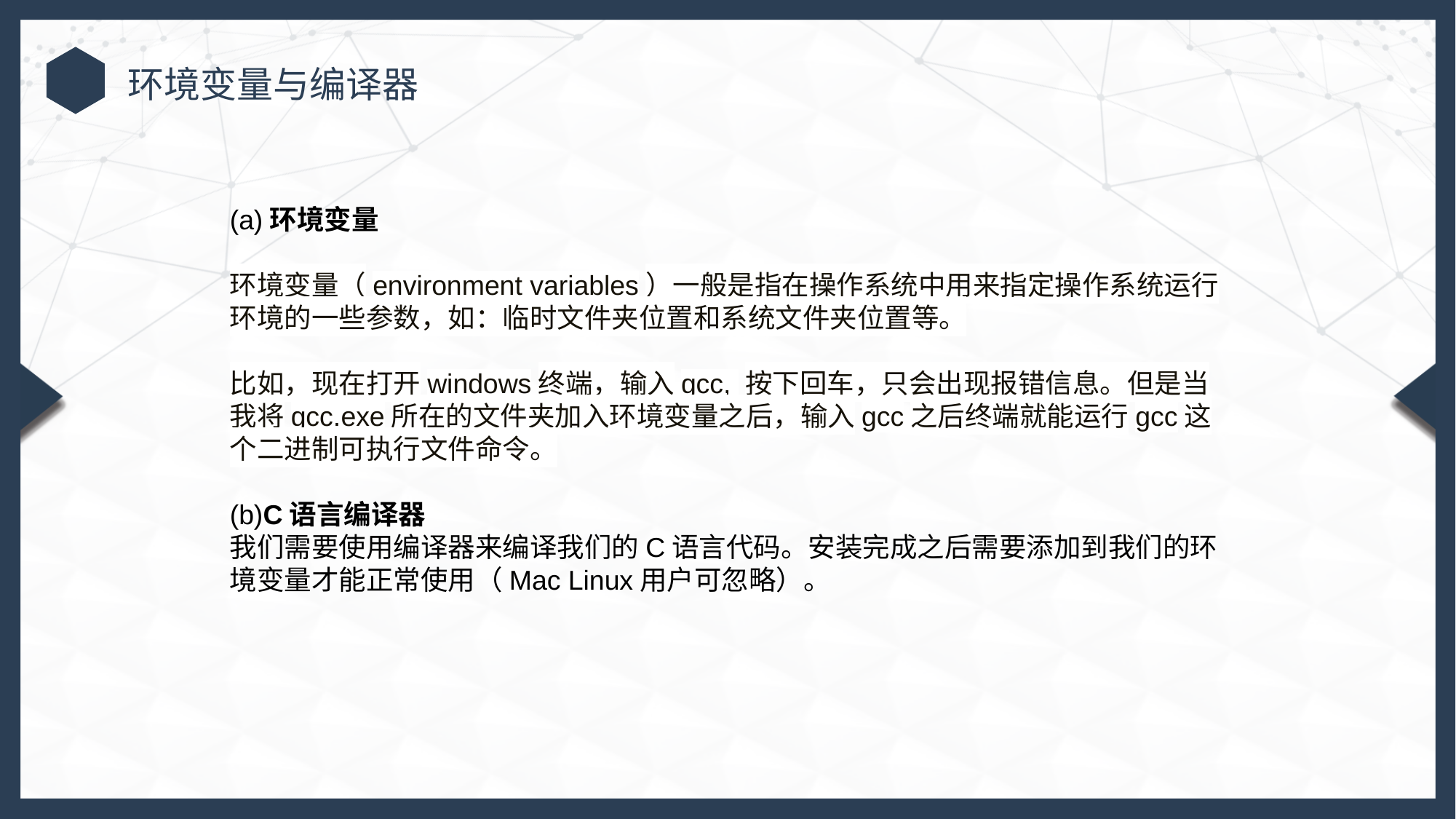

环境变量与编译器
(a)环境变量

环境变量（environment variables）一般是指在操作系统中用来指定操作系统运行环境的一些参数，如：临时文件夹位置和系统文件夹位置等。

比如，现在打开windows终端，输入gcc, 按下回车，只会出现报错信息。但是当我将gcc.exe所在的文件夹加入环境变量之后，输入gcc之后终端就能运行gcc这个二进制可执行文件命令。

(b)C语言编译器
我们需要使用编译器来编译我们的C语言代码。安装完成之后需要添加到我们的环境变量才能正常使用（Mac Linux用户可忽略）。